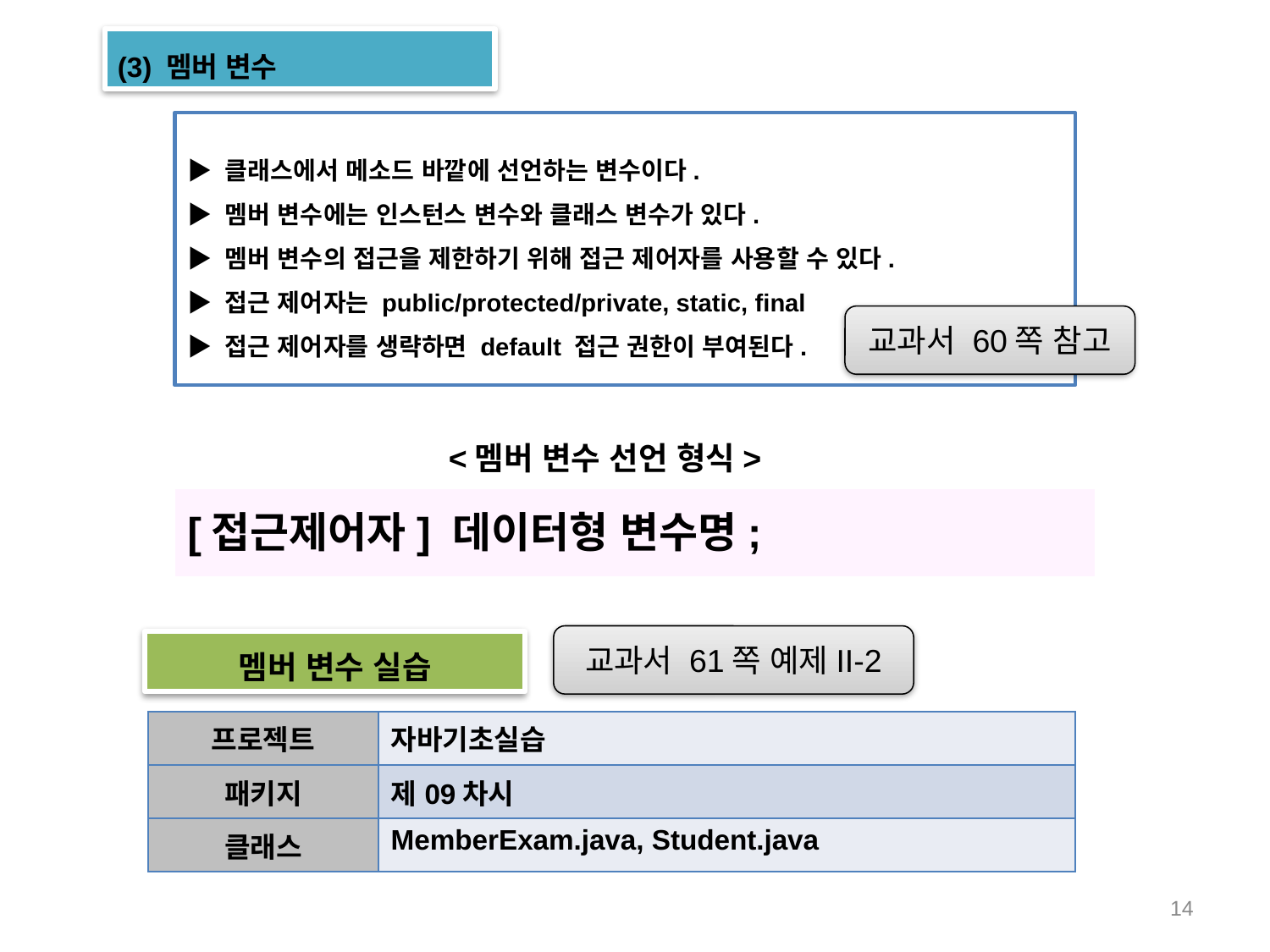

(3) 멤버 변수
▶ 클래스에서 메소드 바깥에 선언하는 변수이다.
▶ 멤버 변수에는 인스턴스 변수와 클래스 변수가 있다.
▶ 멤버 변수의 접근을 제한하기 위해 접근 제어자를 사용할 수 있다.
▶ 접근 제어자는 public/protected/private, static, final
▶ 접근 제어자를 생략하면 default 접근 권한이 부여된다.
교과서 60쪽 참고
<멤버 변수 선언 형식>
[접근제어자] 데이터형 변수명;
교과서 61쪽 예제II-2
멤버 변수 실습
| 프로젝트 | 자바기초실습 |
| --- | --- |
| 패키지 | 제09차시 |
| 클래스 | MemberExam.java, Student.java |
14